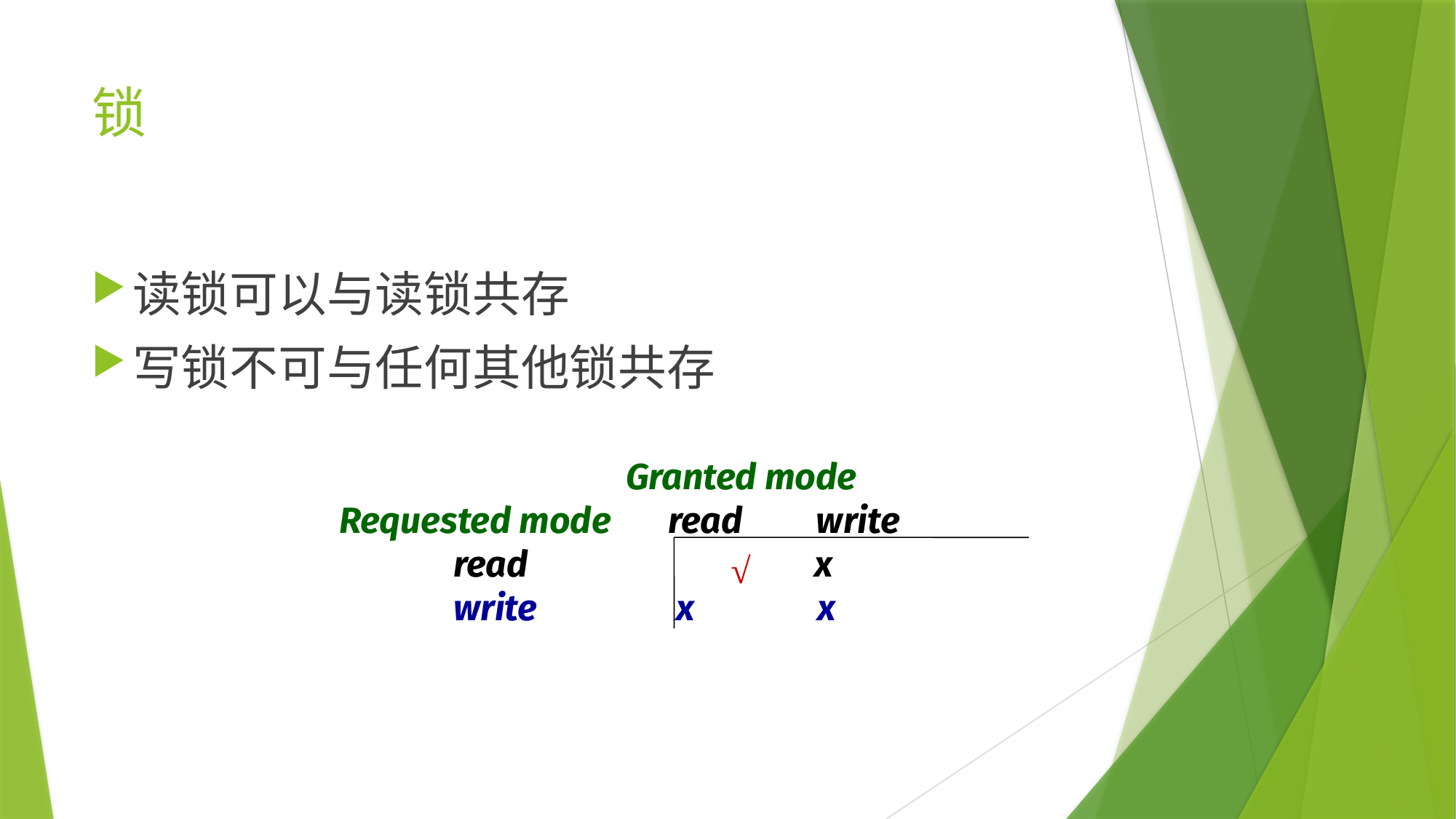

# 锁
读锁可以与读锁共存
写锁不可与任何其他锁共存

                                   Granted mode
Requested mode       read         write
              read                                   x
              write                 x               x

√